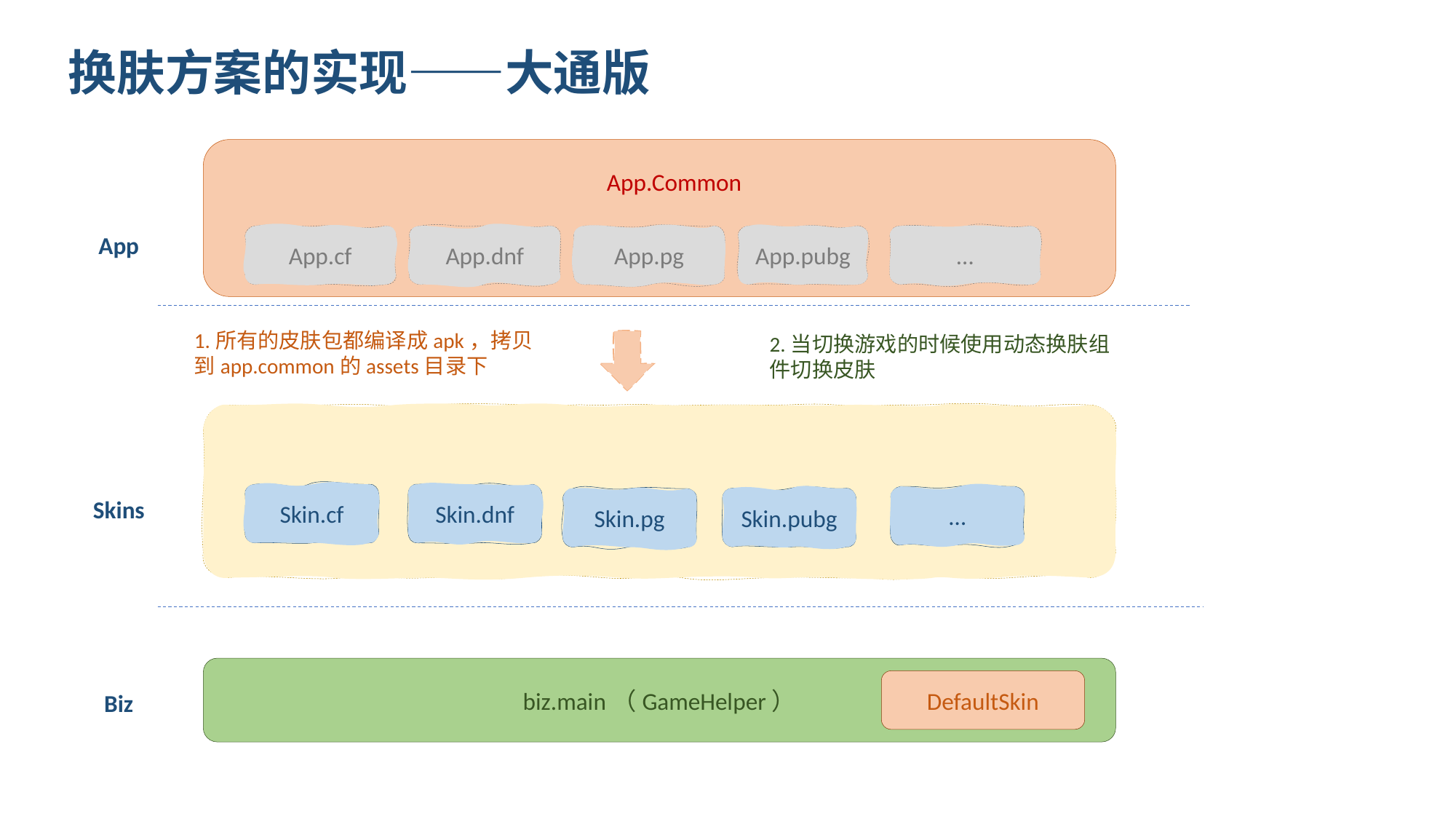

换肤方案的实现——大通版

App.Common
App
App.cf
App.dnf
App.pg
App.pubg
…
1.所有的皮肤包都编译成apk，拷贝到app.common的assets目录下
2.当切换游戏的时候使用动态换肤组件切换皮肤

Skins
Skin.cf
Skin.dnf
…
Skin.pubg
Skin.pg
biz.main（GameHelper）
Biz
DefaultSkin